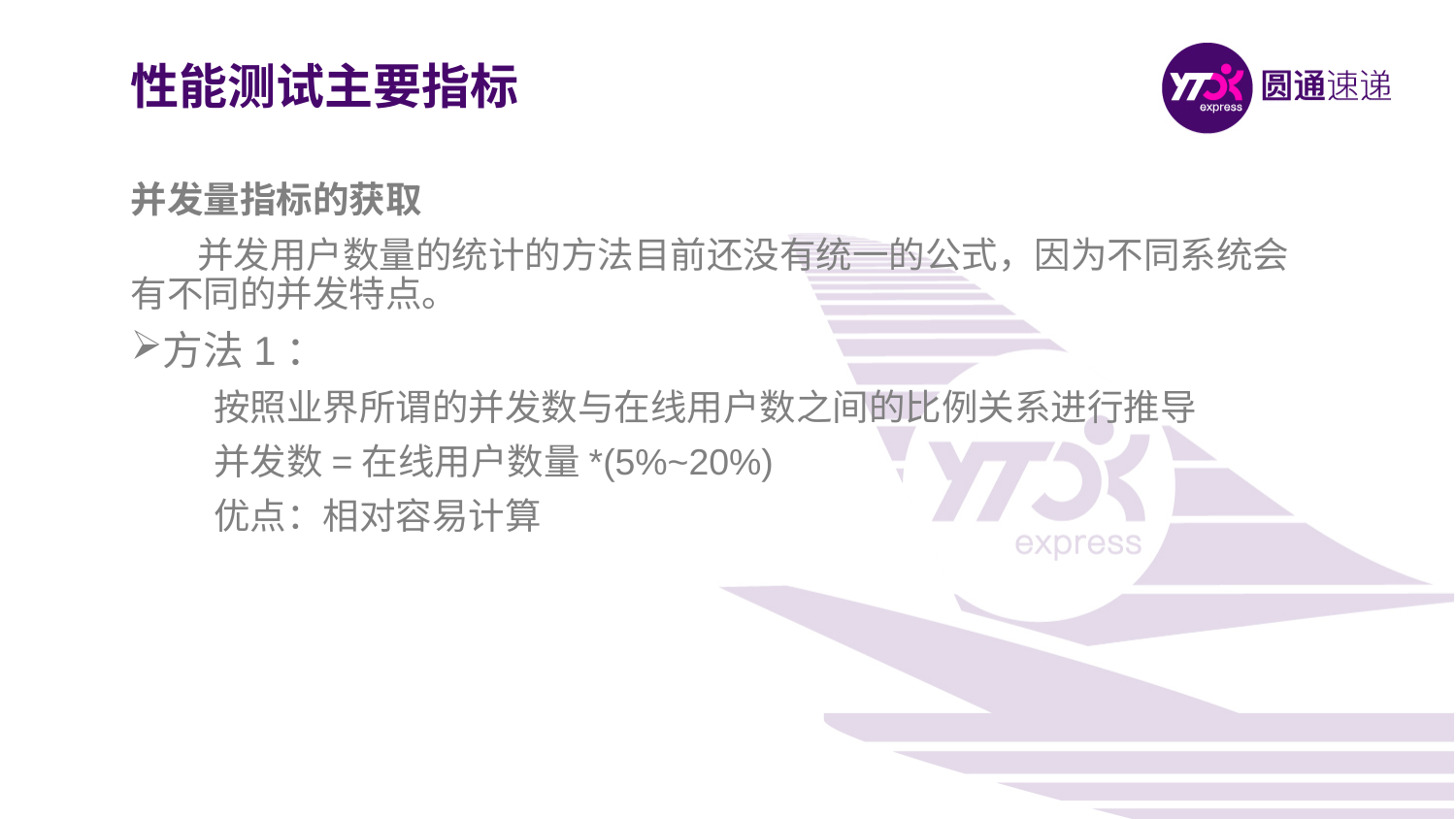

性能测试主要指标

并发量指标的获取
       并发用户数量的统计的方法目前还没有统一的公式，因为不同系统会有不同的并发特点。
方法1：
         按照业界所谓的并发数与在线用户数之间的比例关系进行推导
         并发数=在线用户数量*(5%~20%)
         优点：相对容易计算